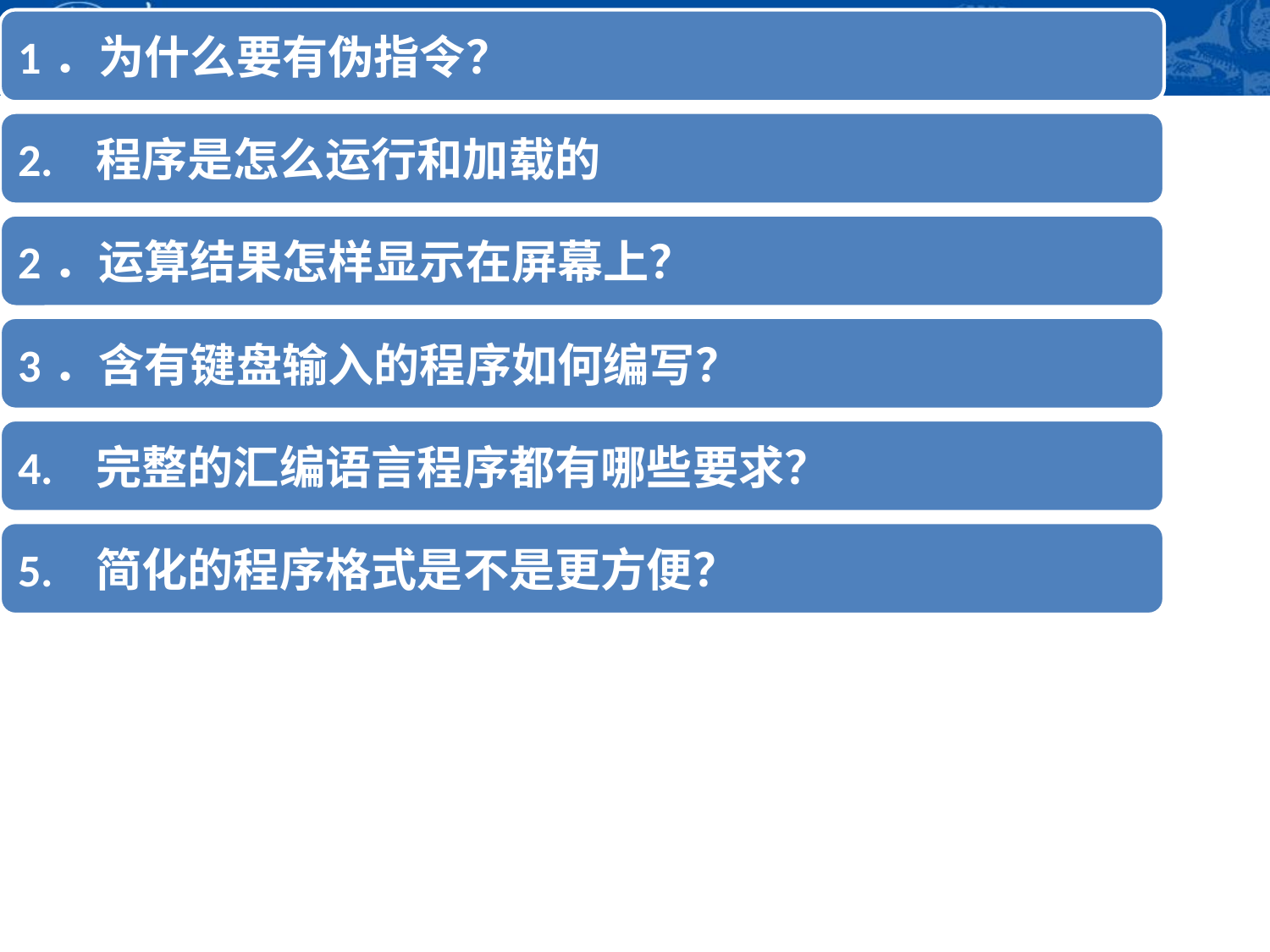

# 设问：
1．为什么要有伪指令？
2.   程序是怎么运行和加载的
2．运算结果怎样显示在屏幕上？
3．含有键盘输入的程序如何编写？
4.   完整的汇编语言程序都有哪些要求？
5.   简化的程序格式是不是更方便？